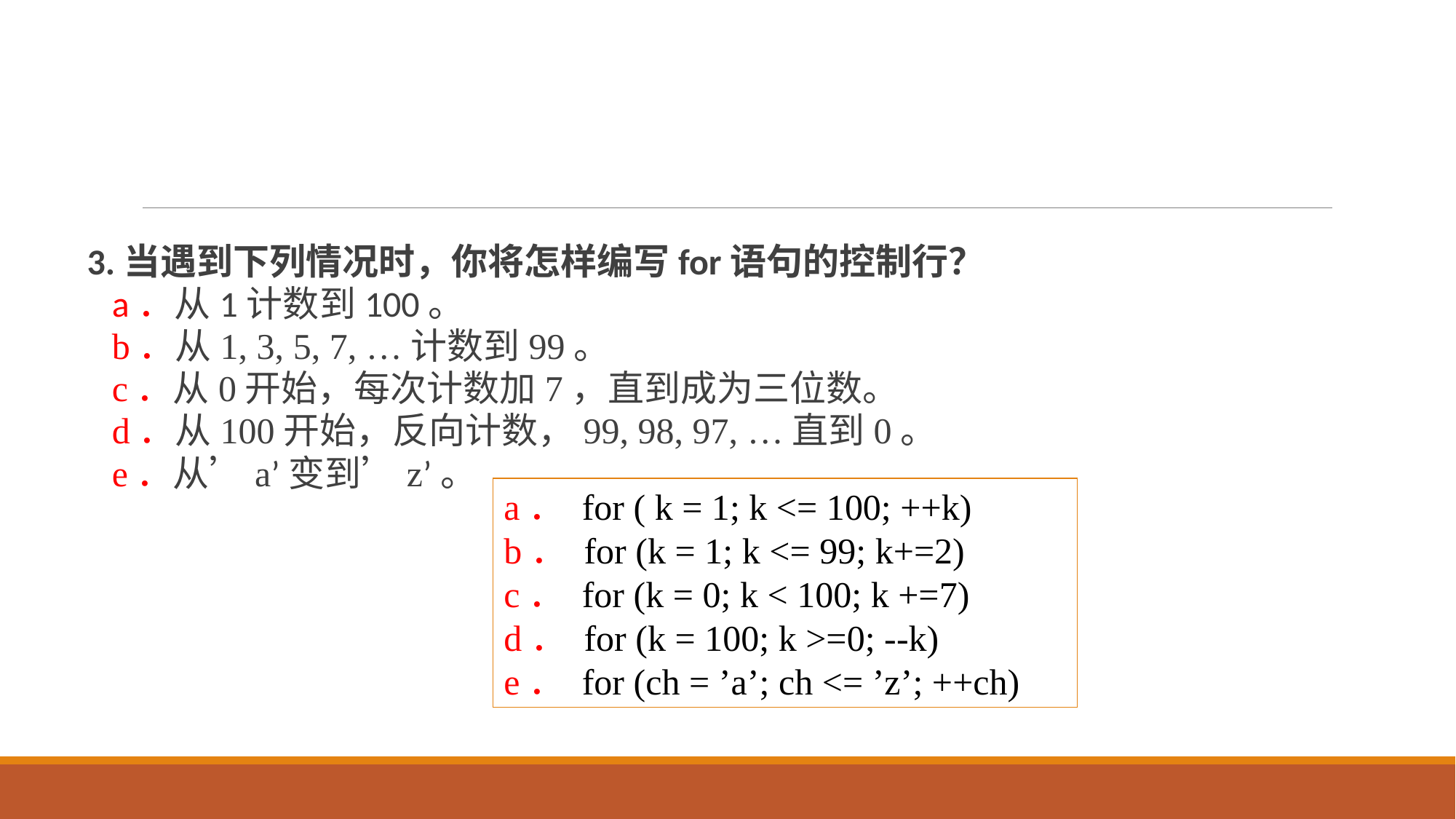

3.当遇到下列情况时，你将怎样编写for语句的控制行？
a．从1计数到100。
b．从1, 3, 5, 7, …计数到99。
c．从0开始，每次计数加7，直到成为三位数。
d．从100开始，反向计数，99, 98, 97, …直到0。
e．从’a’变到’z’。

a． for ( k = 1; k <= 100; ++k)
b． for (k = 1; k <= 99; k+=2)
c． for (k = 0; k < 100; k +=7)
d． for (k = 100; k >=0; --k)
e． for (ch = ’a’; ch <= ’z’; ++ch)